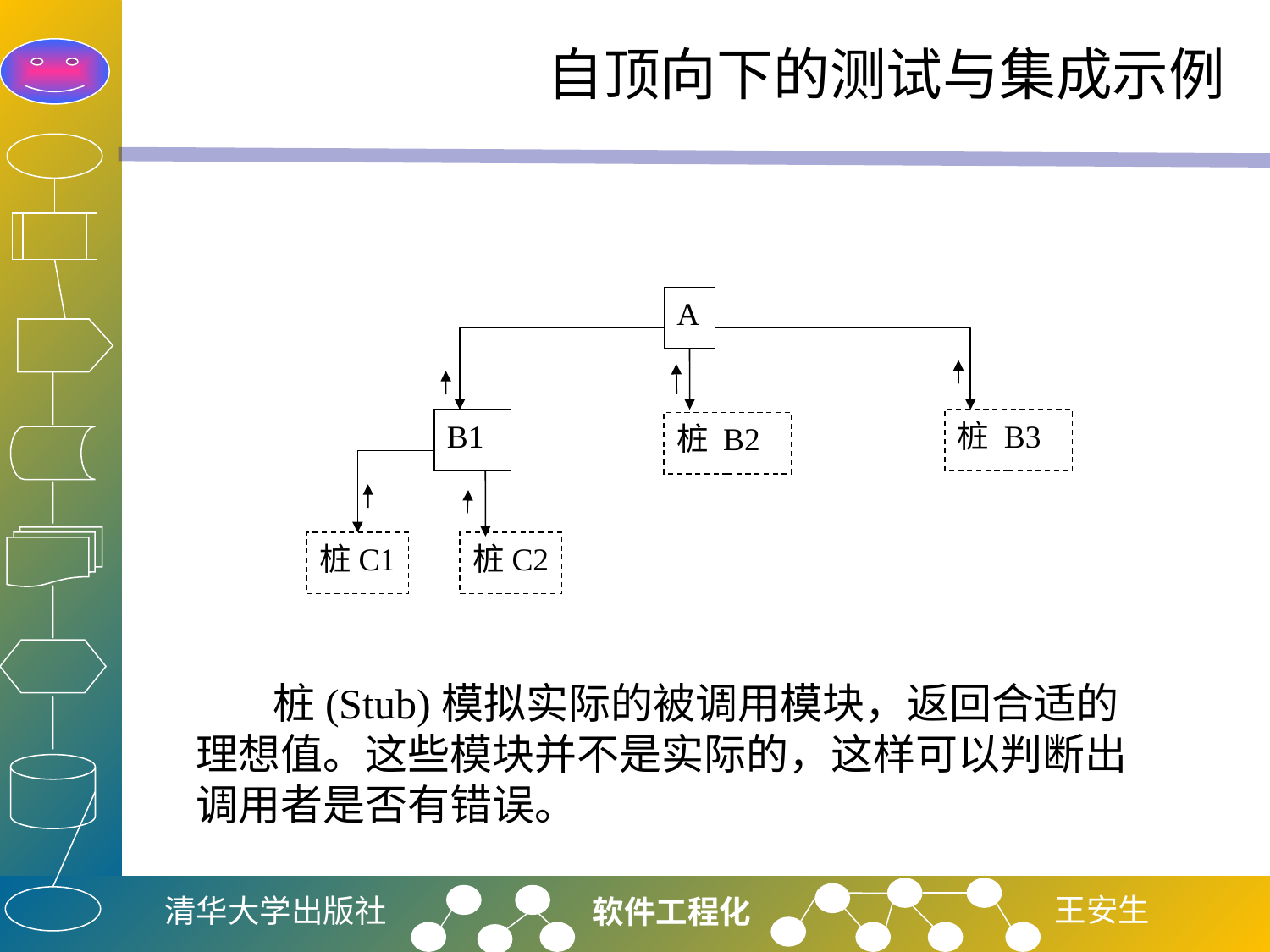

# 自顶向下的测试与集成示例
A

B1
桩 B3
桩 B2

桩C1
桩C2

       桩(Stub)模拟实际的被调用模块，返回合适的理想值。这些模块并不是实际的，这样可以判断出调用者是否有错误。